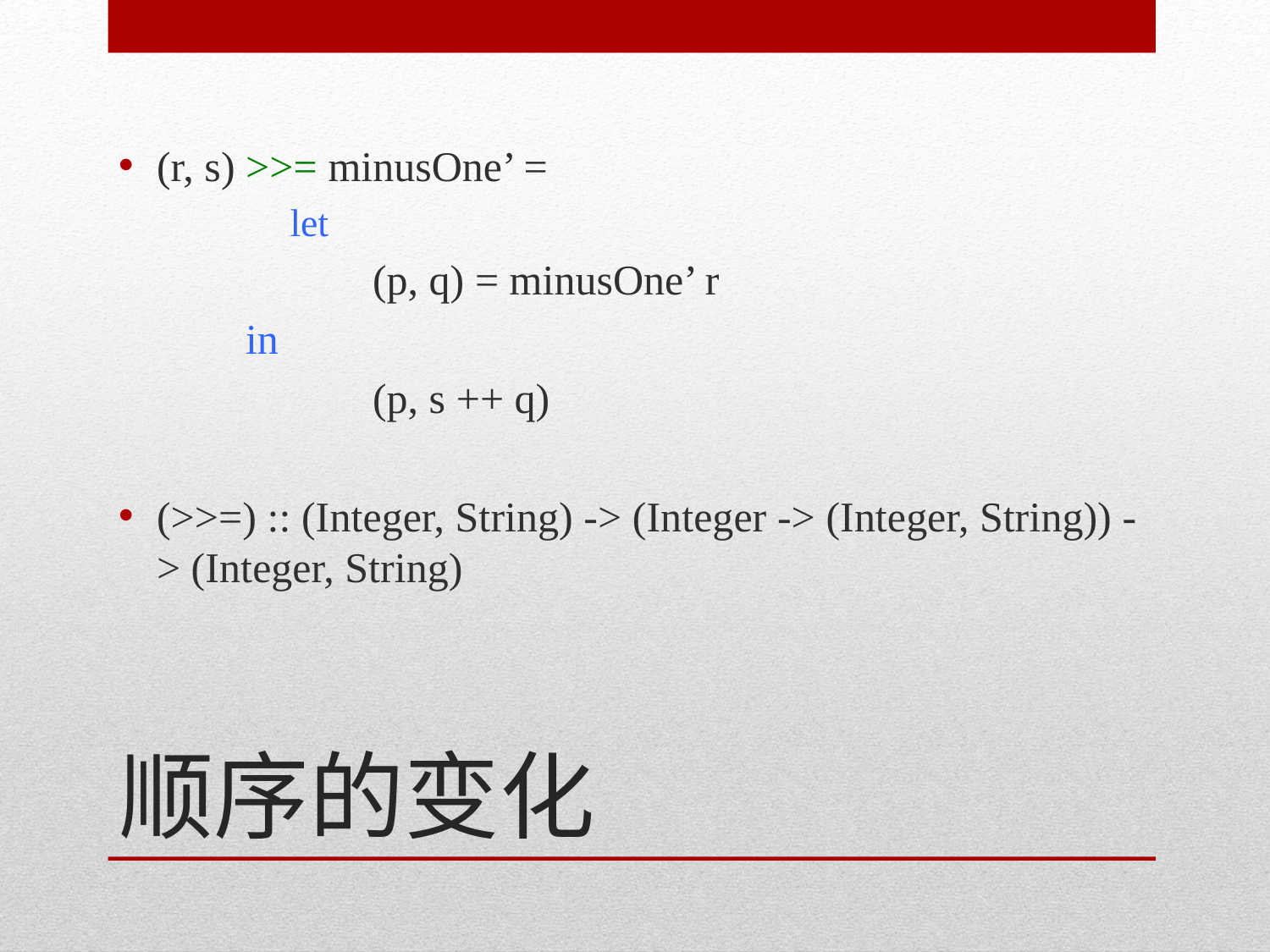

(r, s) >>= minusOne’ =
	let
		(p, q) = minusOne’ r
	in
		(p, s ++ q)

(>>=) :: (Integer, String) -> (Integer -> (Integer, String)) -> (Integer, String)
# 顺序的变化